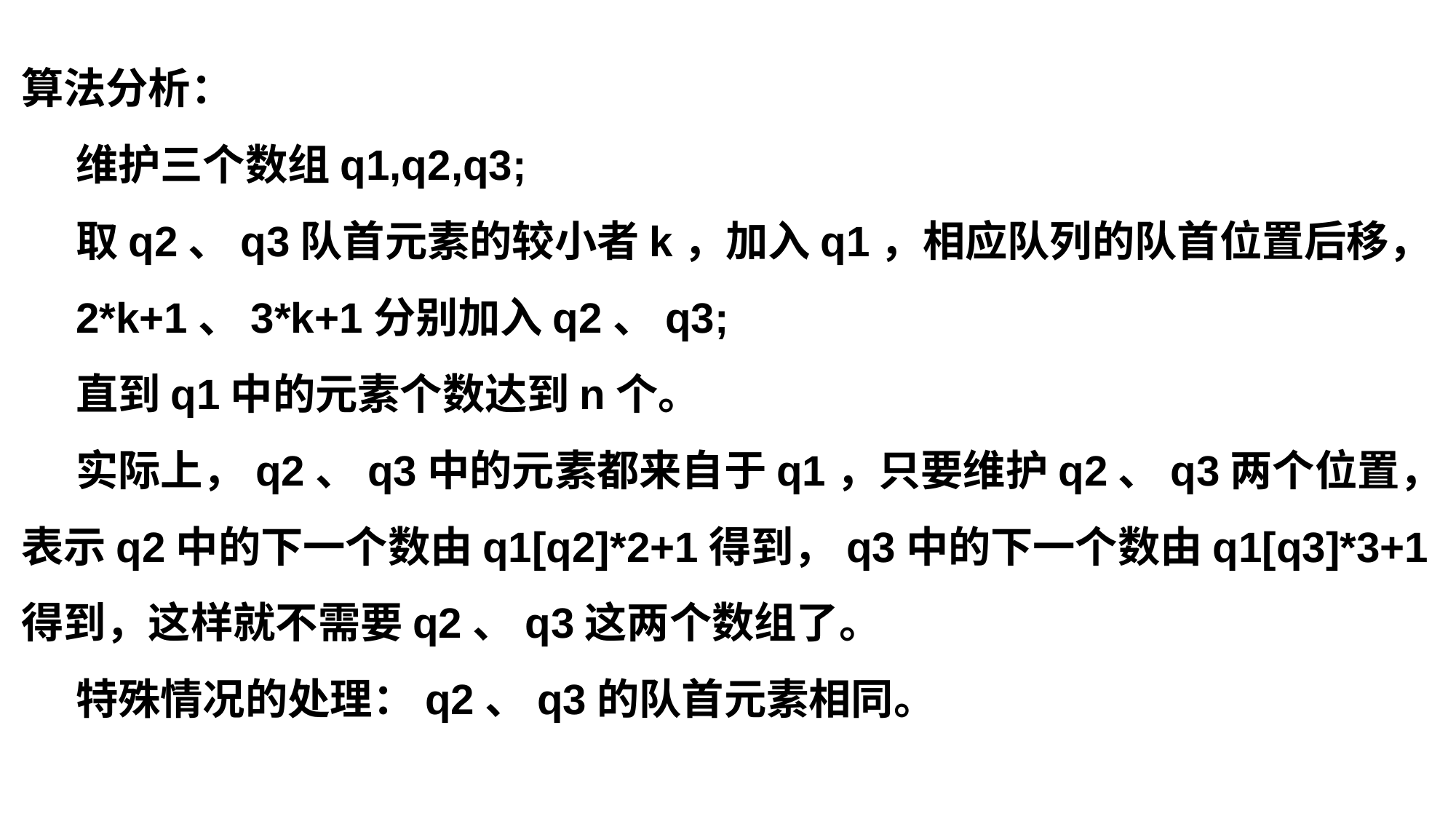

算法分析：
维护三个数组q1,q2,q3;
取q2、q3队首元素的较小者k，加入q1，相应队列的队首位置后移，
2*k+1、3*k+1分别加入q2、q3;
直到q1中的元素个数达到n个。
实际上，q2、q3中的元素都来自于q1，只要维护q2、q3两个位置，表示q2中的下一个数由q1[q2]*2+1得到，q3中的下一个数由q1[q3]*3+1得到，这样就不需要q2、q3这两个数组了。
特殊情况的处理：q2、q3的队首元素相同。